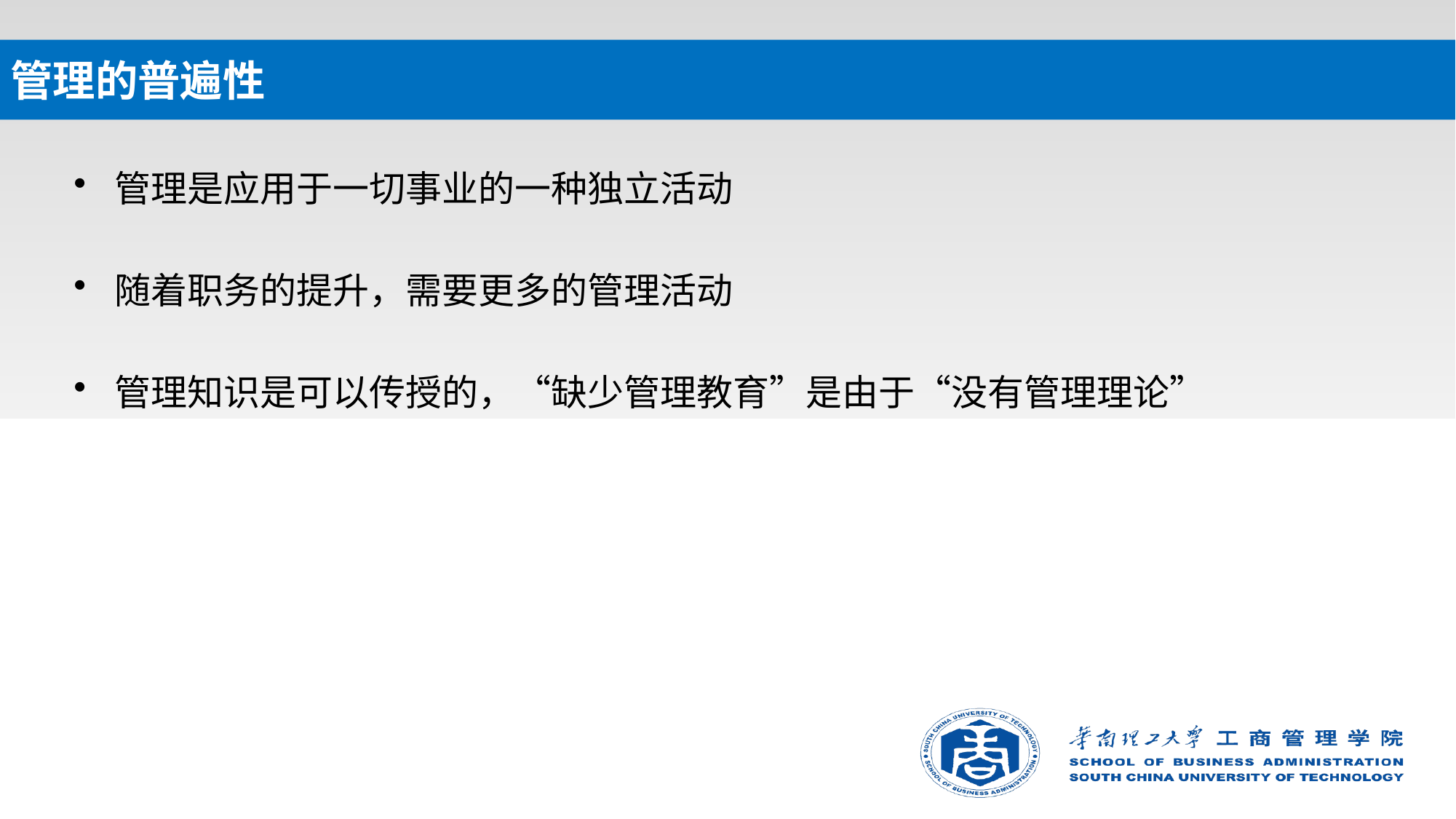

# 管理的普遍性
管理是应用于一切事业的一种独立活动

随着职务的提升，需要更多的管理活动

管理知识是可以传授的，“缺少管理教育”是由于“没有管理理论”